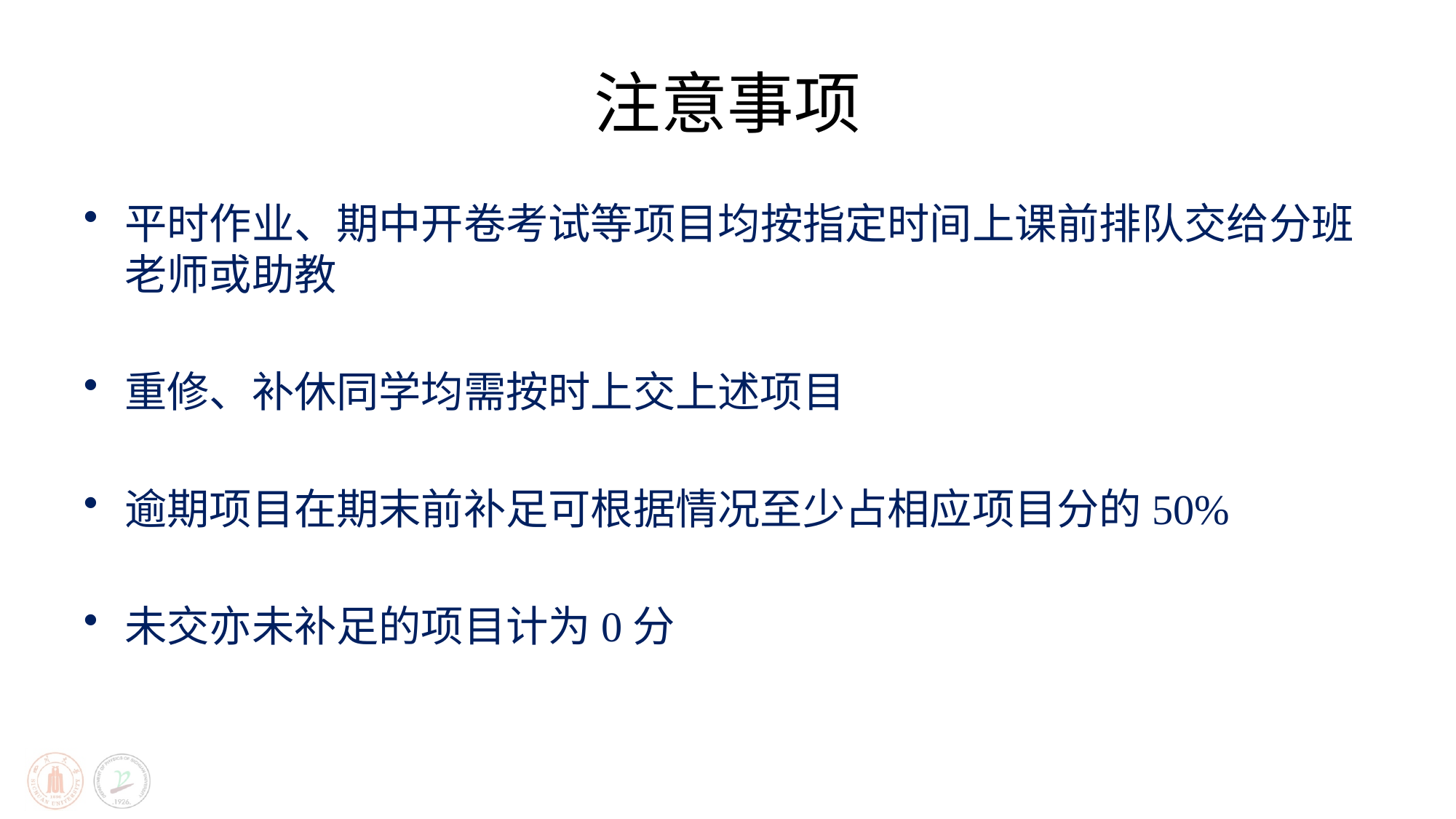

# 注意事项
平时作业、期中开卷考试等项目均按指定时间上课前排队交给分班老师或助教

重修、补休同学均需按时上交上述项目

逾期项目在期末前补足可根据情况至少占相应项目分的50%

未交亦未补足的项目计为0分